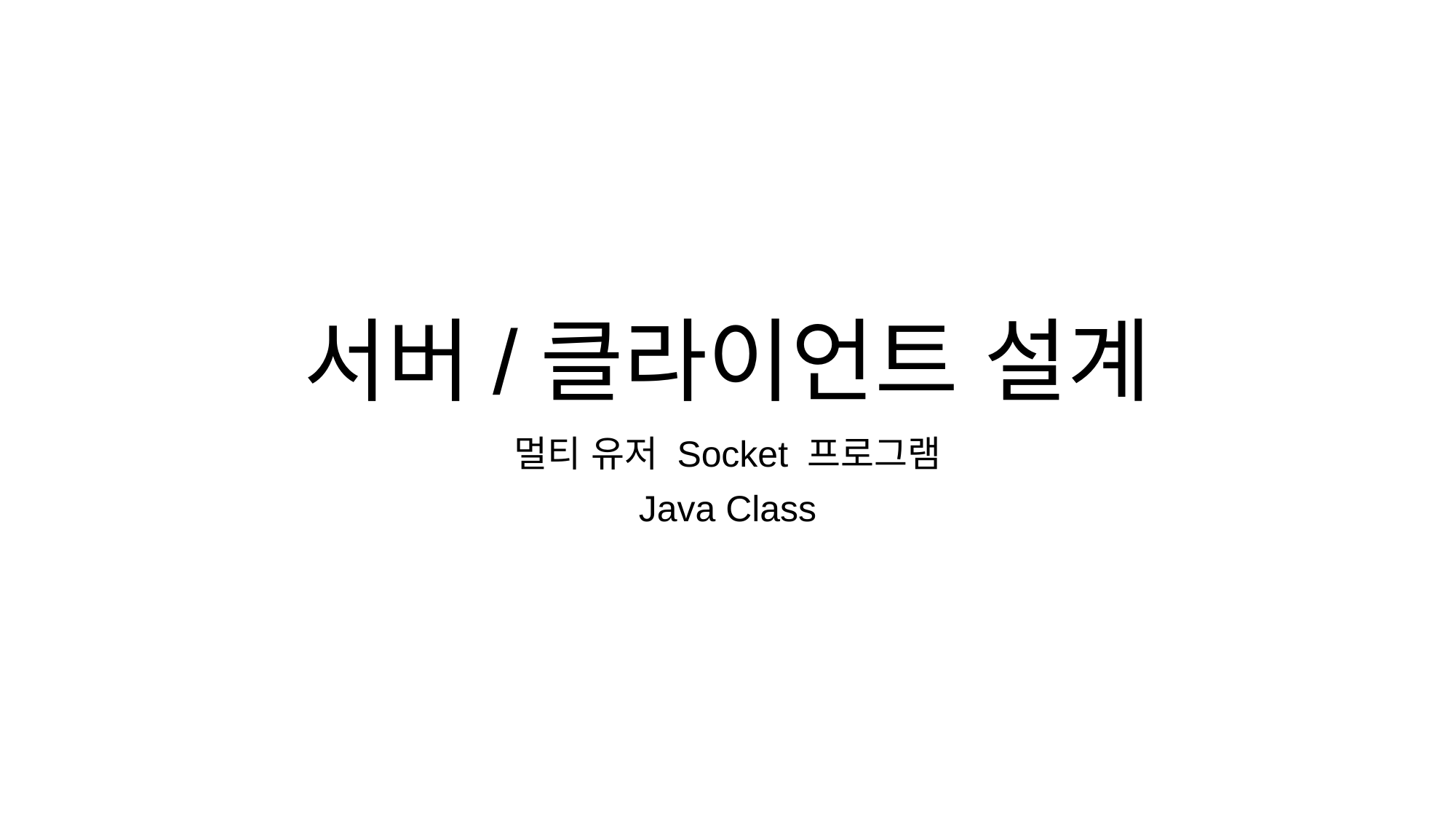

# 서버/클라이언트 설계
멀티 유저 Socket 프로그램
Java Class